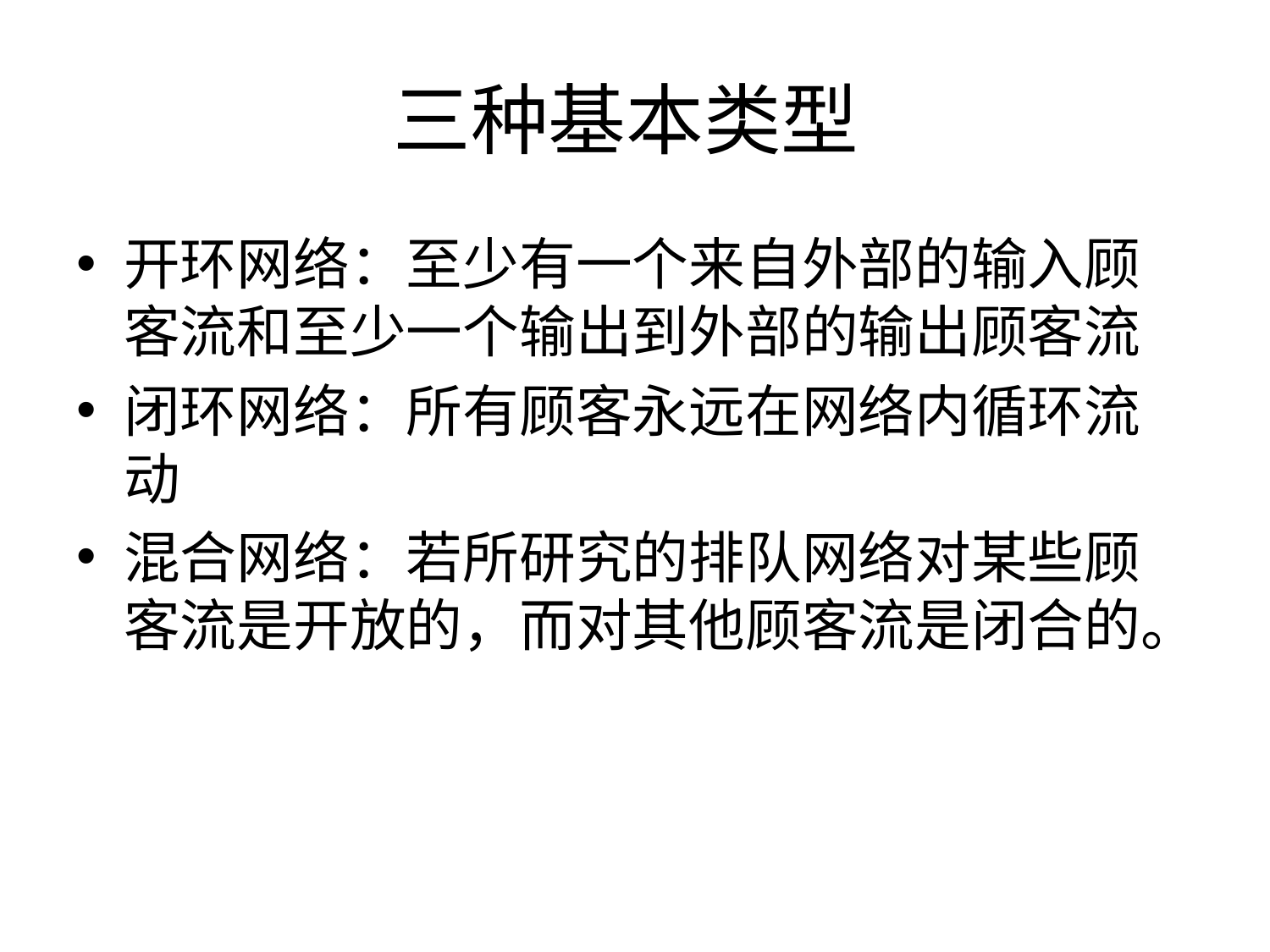

# 三种基本类型
开环网络：至少有一个来自外部的输入顾客流和至少一个输出到外部的输出顾客流
闭环网络：所有顾客永远在网络内循环流动
混合网络：若所研究的排队网络对某些顾客流是开放的，而对其他顾客流是闭合的。